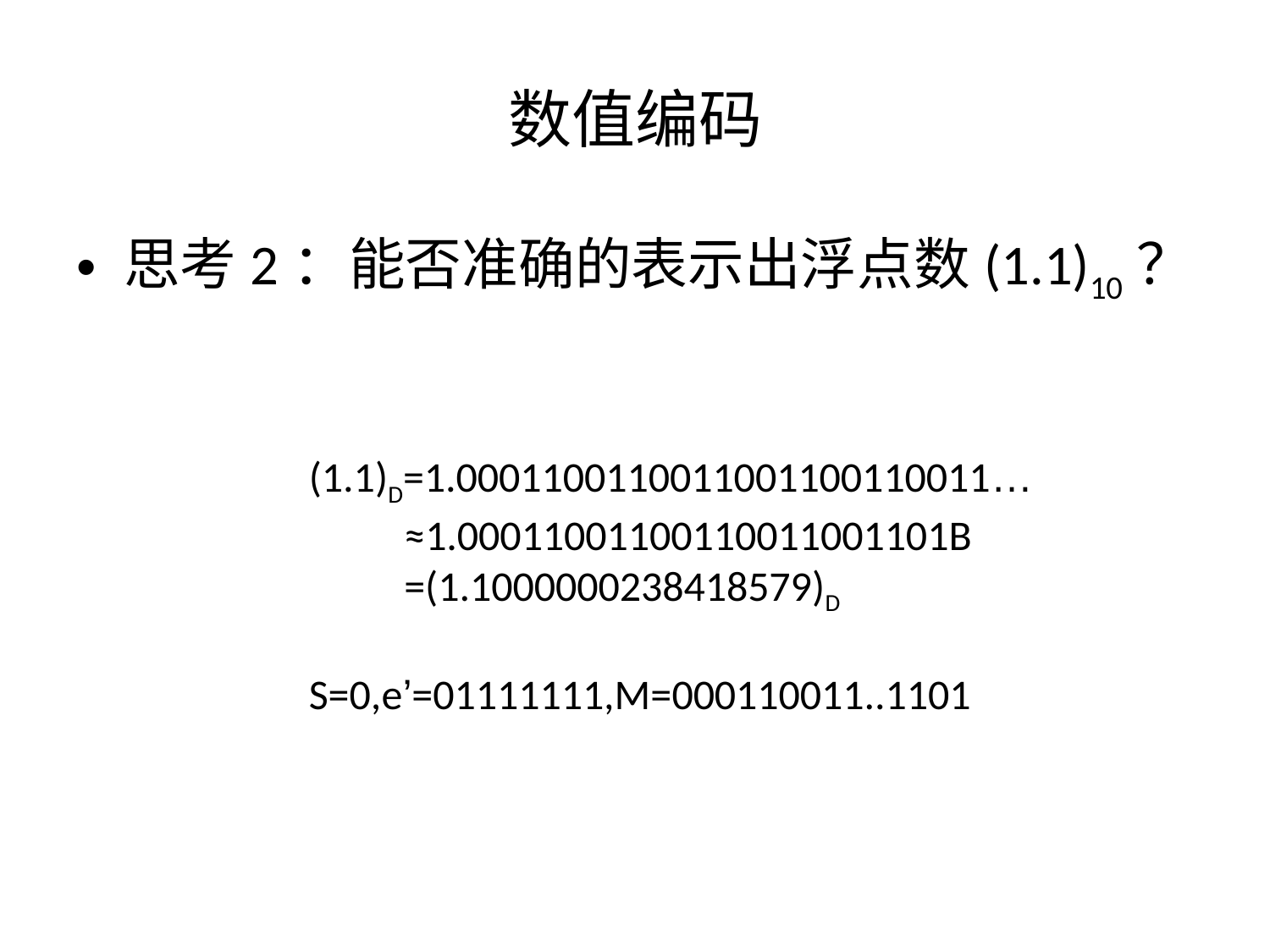

# 数值编码
思考2：能否准确的表示出浮点数(1.1)10？

(1.1)D=1.0001100110011001100110011…
          ≈1.00011001100110011001101B
          =(1.1000000238418579)D

S=0,e’=01111111,M=000110011..1101